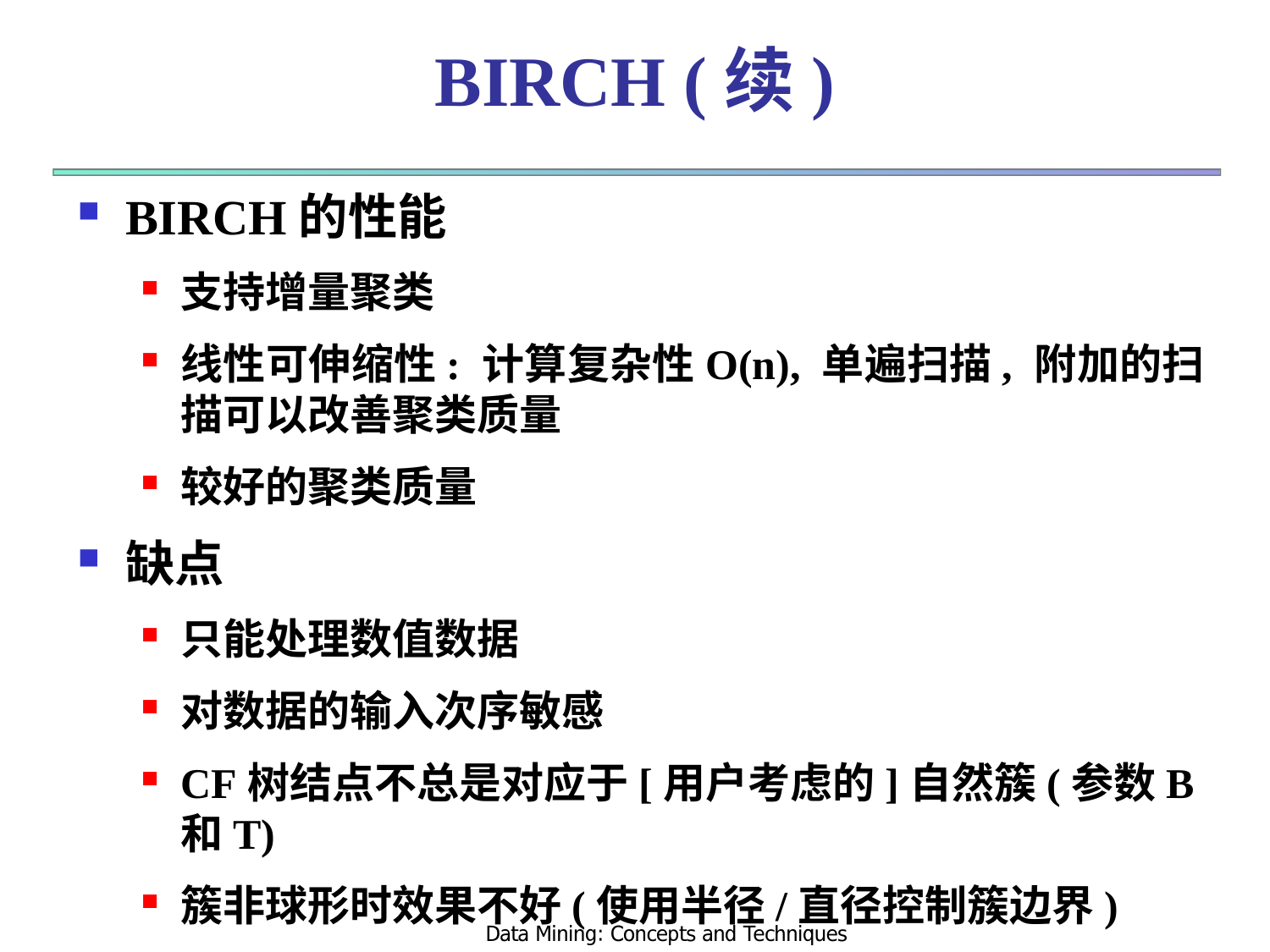

# BIRCH (续)
BIRCH的性能
支持增量聚类
线性可伸缩性: 计算复杂性O(n), 单遍扫描, 附加的扫描可以改善聚类质量
较好的聚类质量
缺点
只能处理数值数据
对数据的输入次序敏感
CF树结点不总是对应于[用户考虑的]自然簇(参数B和T)
簇非球形时效果不好(使用半径/直径控制簇边界)

Data Mining: Concepts and Techniques
54